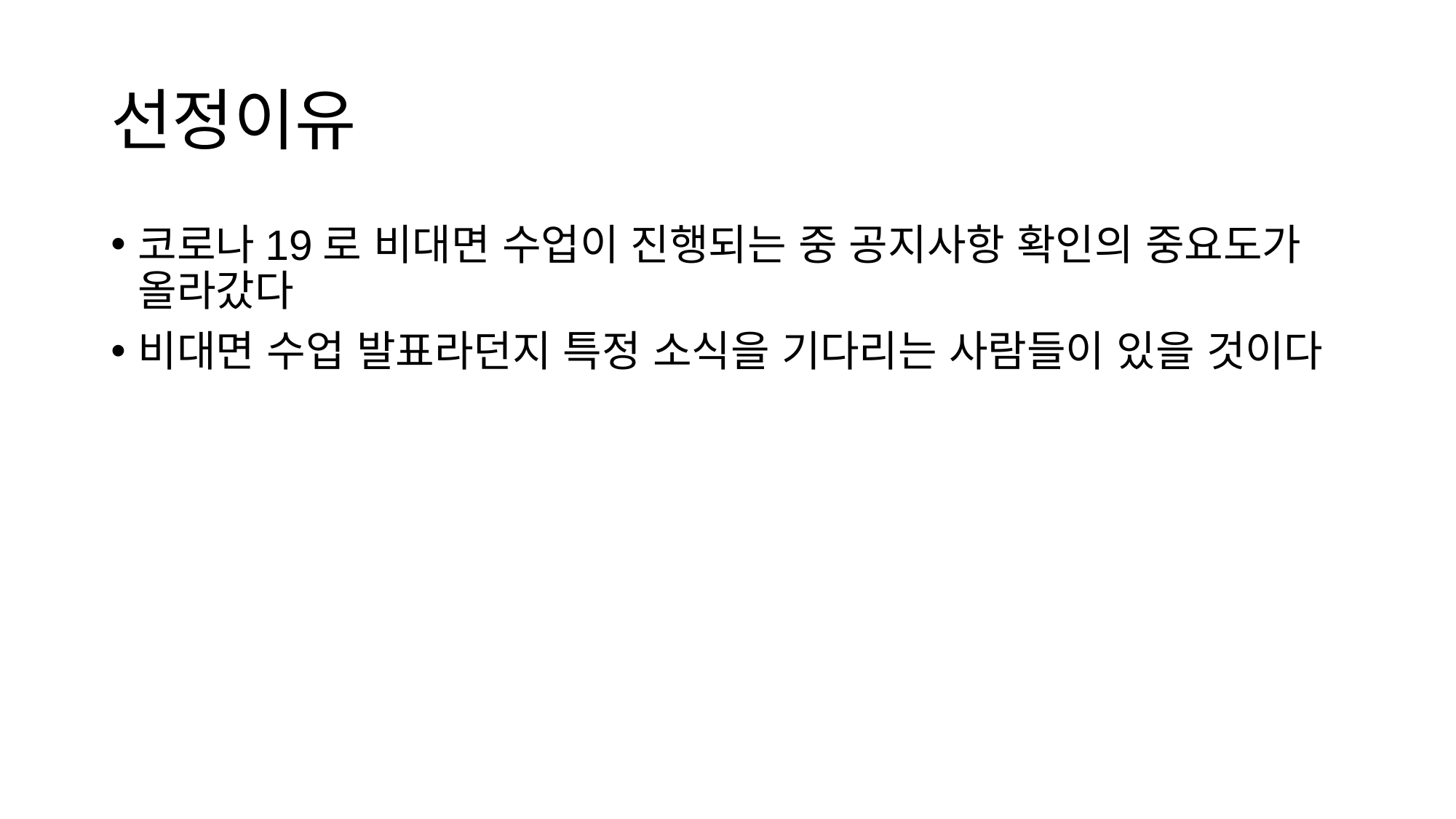

# 선정이유
코로나19로 비대면 수업이 진행되는 중 공지사항 확인의 중요도가 올라갔다
비대면 수업 발표라던지 특정 소식을 기다리는 사람들이 있을 것이다